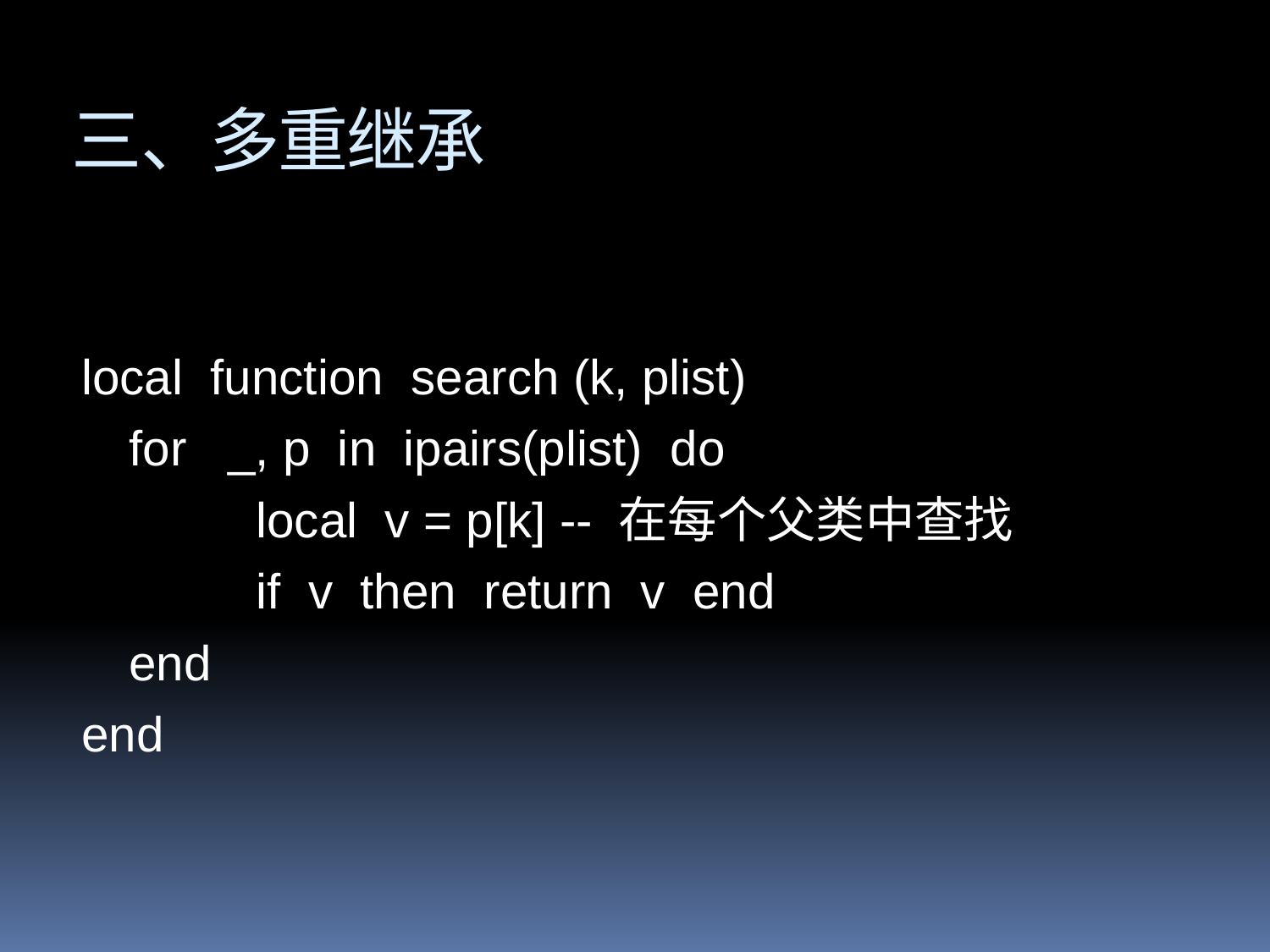

# 三、多重继承

local  function  search (k, plist)
	for   _, p  in  ipairs(plist)  do
		local  v = p[k] -- 在每个父类中查找
		if  v  then  return  v  end
	end
end